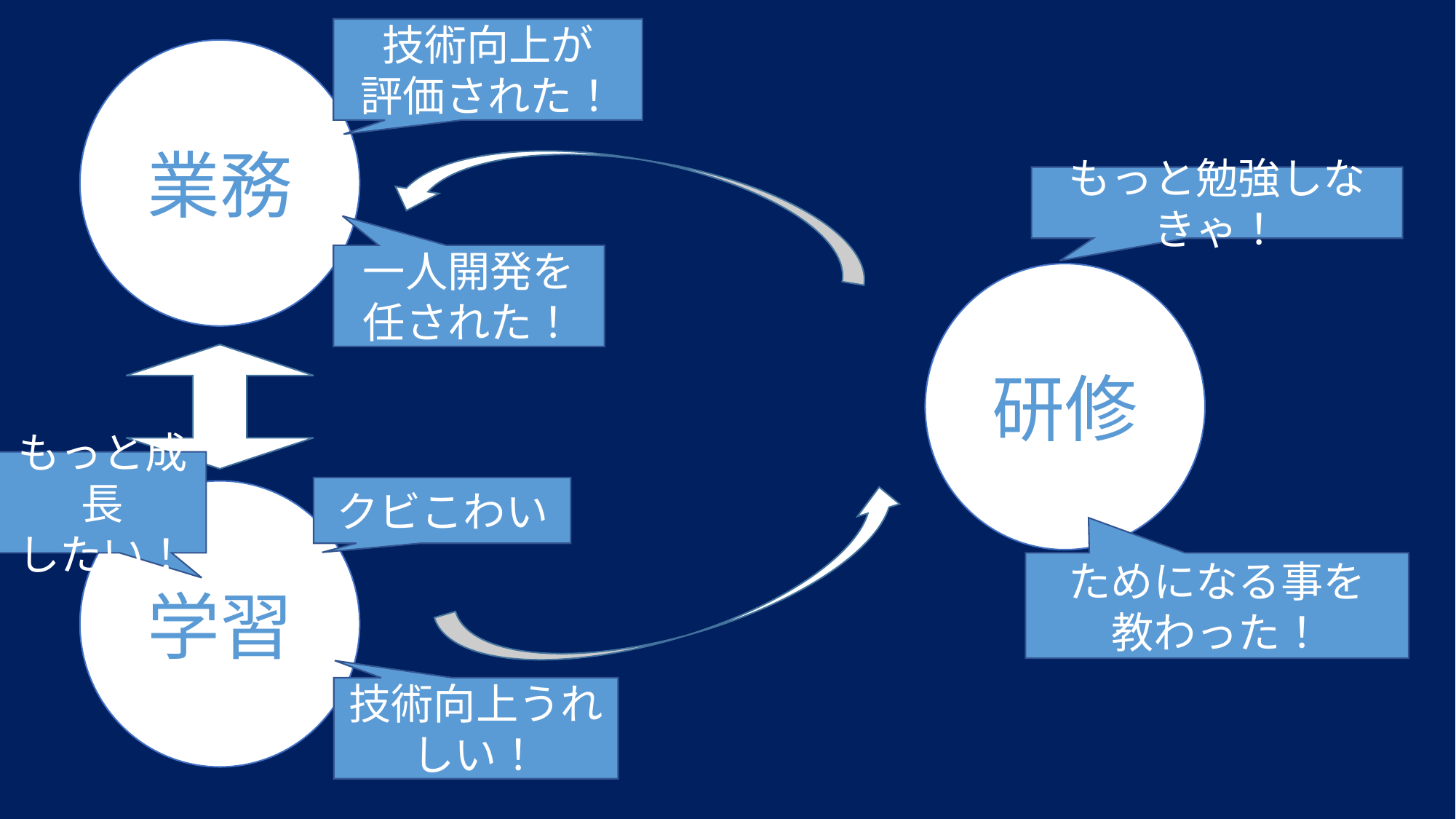

技術向上が
評価された！
業務
もっと勉強しなきゃ！
一人開発を
任された！
研修

もっと成長
したい！
クビこわい
学習
ためになる事を
教わった！
技術向上うれしい！